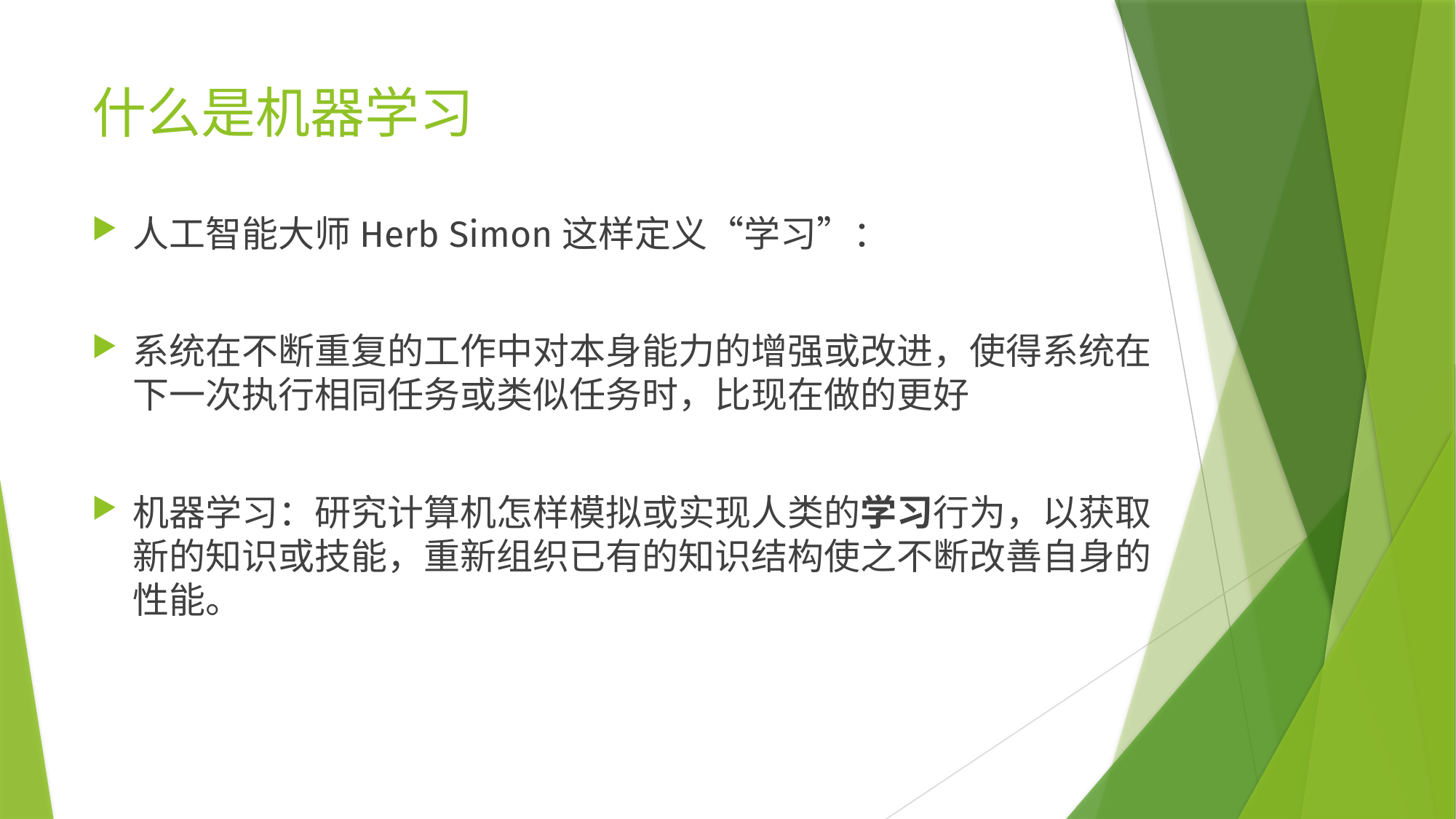

# 什么是机器学习
人工智能大师Herb Simon这样定义“学习”：

系统在不断重复的工作中对本身能力的增强或改进，使得系统在下一次执行相同任务或类似任务时，比现在做的更好

机器学习：研究计算机怎样模拟或实现人类的学习行为，以获取新的知识或技能，重新组织已有的知识结构使之不断改善自身的性能。